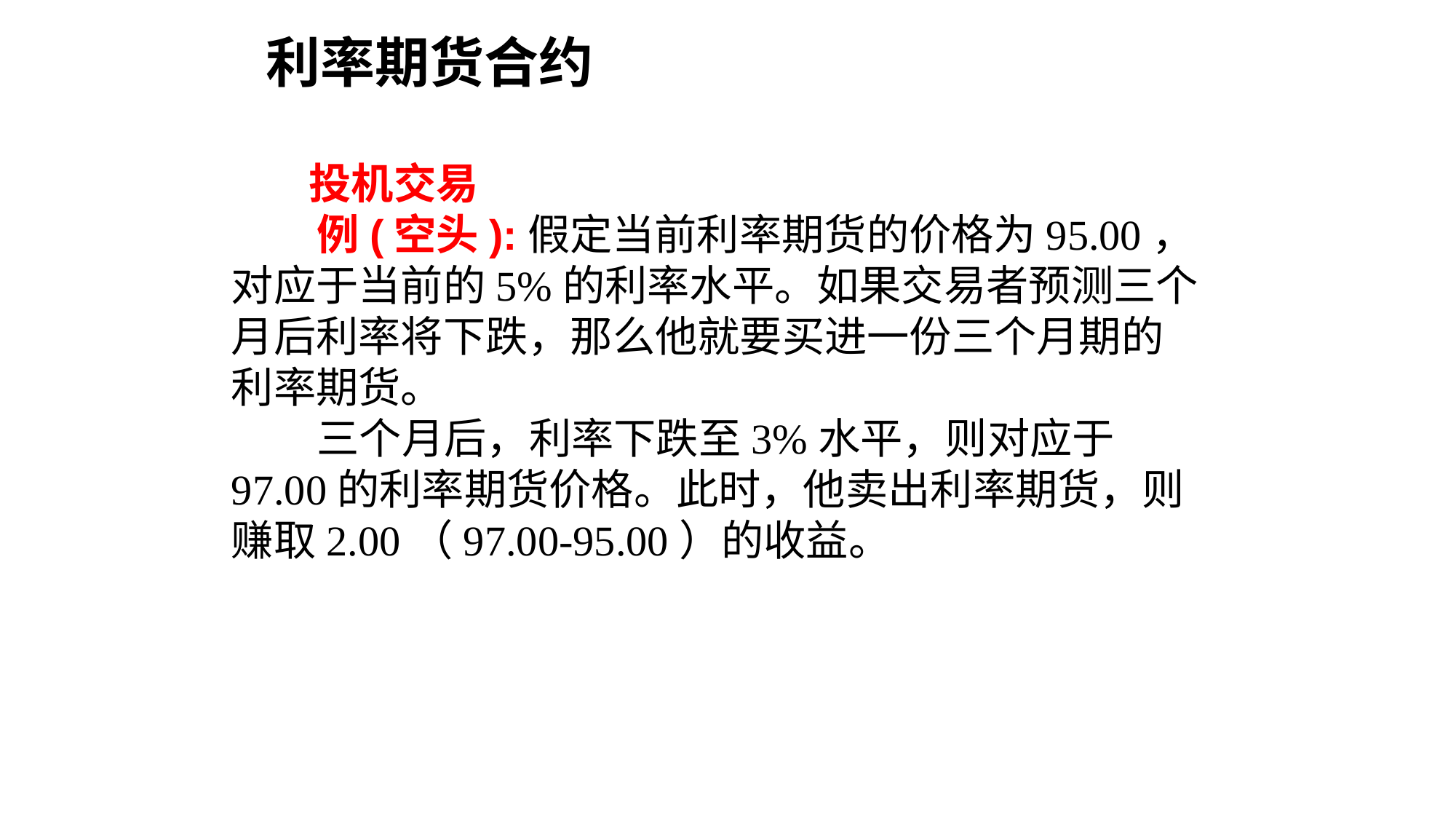

利率期货合约
       投机交易
        例(空头):假定当前利率期货的价格为95.00，对应于当前的5%的利率水平。如果交易者预测三个月后利率将下跌，那么他就要买进一份三个月期的利率期货。
        三个月后，利率下跌至3%水平，则对应于97.00的利率期货价格。此时，他卖出利率期货，则赚取2.00（97.00-95.00）的收益。